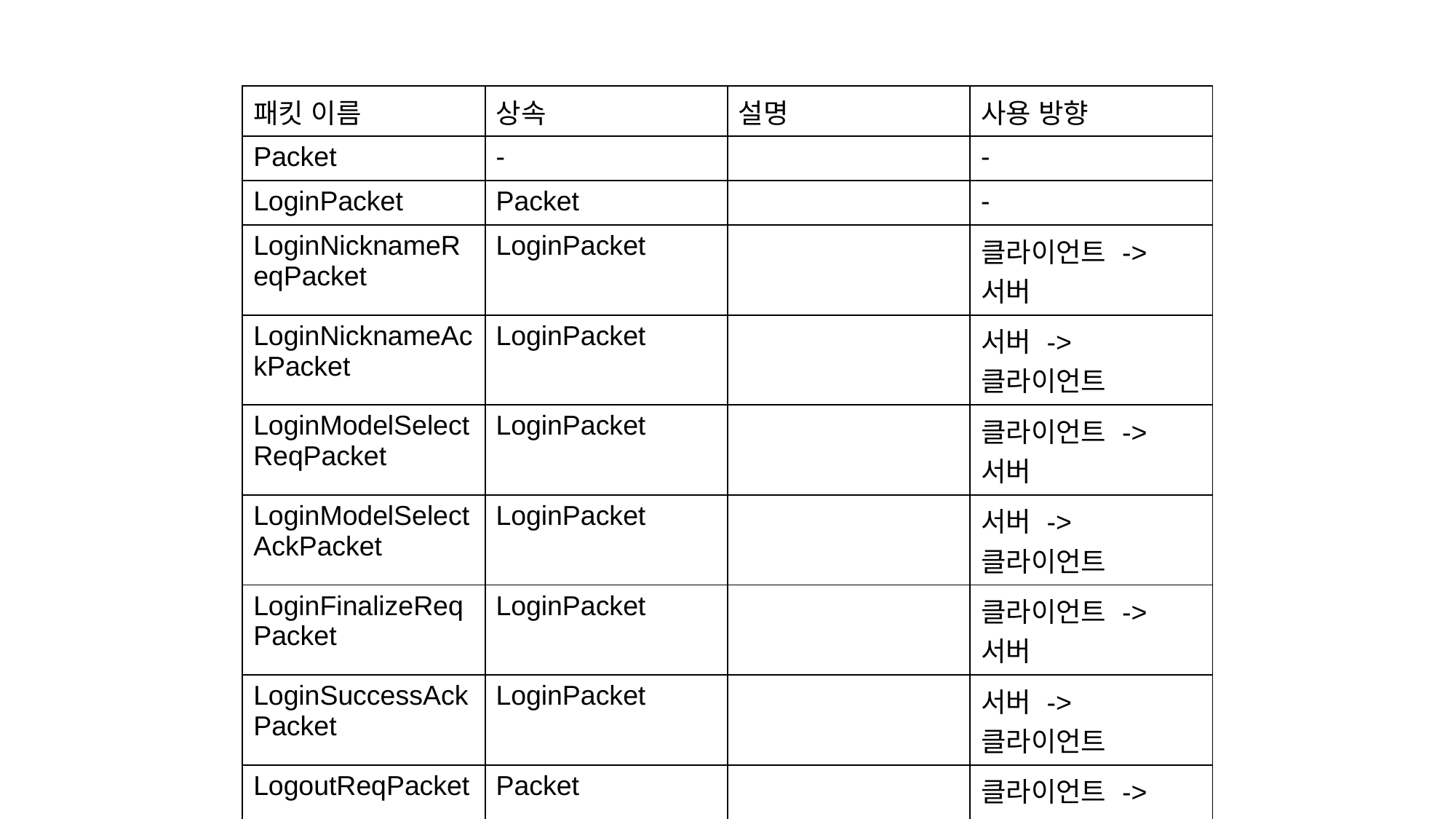

| 패킷 이름 | 상속 | 설명 | 사용 방향 |
| --- | --- | --- | --- |
| Packet | - |  | - |
| LoginPacket | Packet |  | - |
| LoginNicknameReqPacket | LoginPacket |  | 클라이언트 -> 서버 |
| LoginNicknameAckPacket | LoginPacket |  | 서버 -> 클라이언트 |
| LoginModelSelectReqPacket | LoginPacket |  | 클라이언트 -> 서버 |
| LoginModelSelectAckPacket | LoginPacket |  | 서버 -> 클라이언트 |
| LoginFinalizeReqPacket | LoginPacket |  | 클라이언트 -> 서버 |
| LoginSuccessAckPacket | LoginPacket |  | 서버 -> 클라이언트 |
| LogoutReqPacket | Packet |  | 클라이언트 -> 서버 |